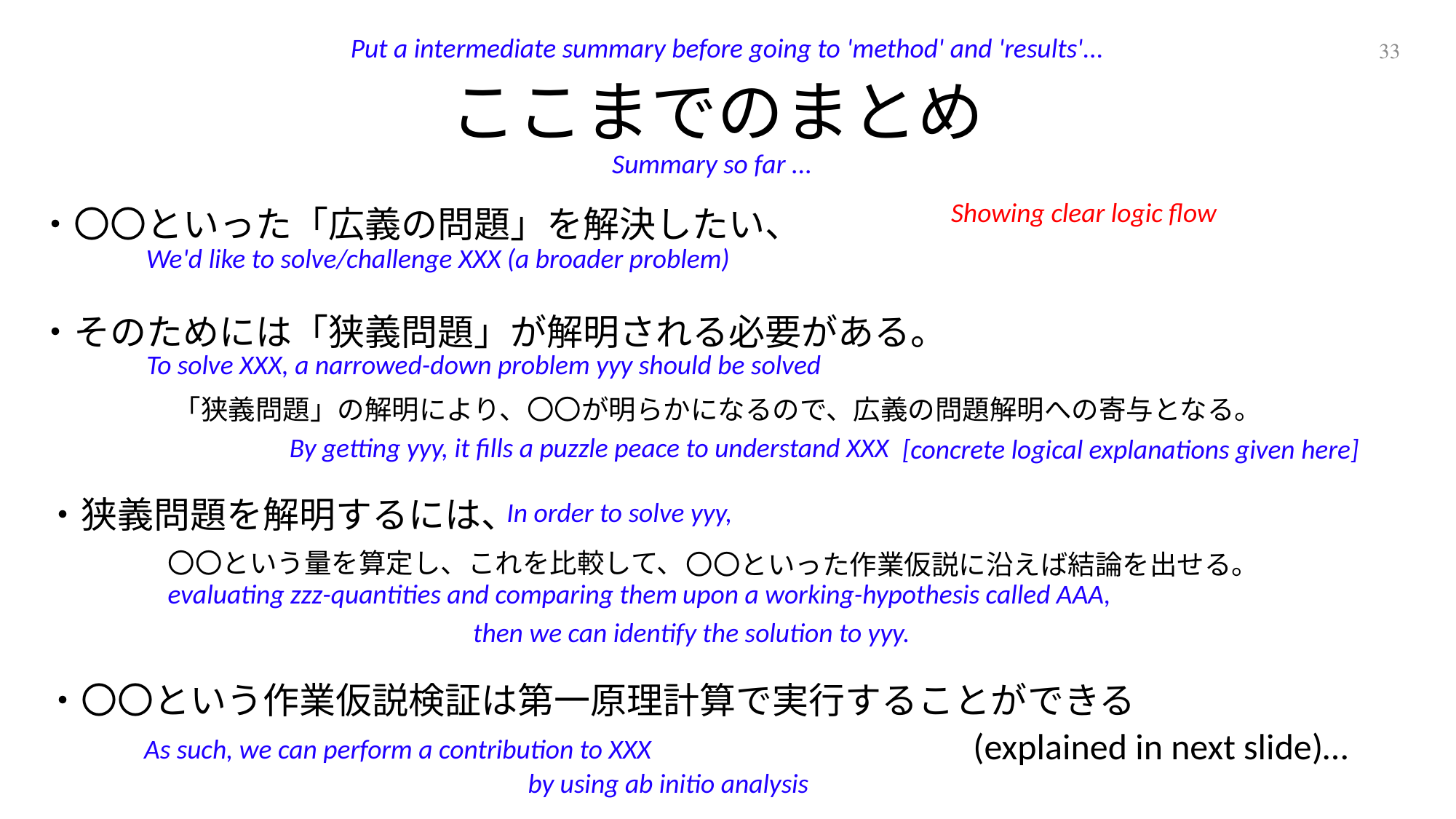

Put a intermediate summary before going to 'method' and 'results'...
33
# ここまでのまとめ
Summary so far ...
Showing clear logic flow
・〇〇といった「広義の問題」を解決したい、
We'd like to solve/challenge XXX (a broader problem)
・そのためには「狭義問題」が解明される必要がある。
To solve XXX, a narrowed-down problem yyy should be solved
「狭義問題」の解明により、〇〇が明らかになるので、広義の問題解明への寄与となる。
By getting yyy, it fills a puzzle peace to understand XXX
[concrete logical explanations given here]
・狭義問題を解明するには、
In order to solve yyy,
〇〇といった作業仮説に沿えば結論を出せる。
〇〇という量を算定し、これを比較して、
evaluating zzz-quantities and comparing them
upon a working-hypothesis called AAA,
then we can identify the solution to yyy.
・〇〇という作業仮説検証は第一原理計算で実行することができる
(explained in next slide)…
As such, we can perform a contribution to XXX
by using ab initio analysis